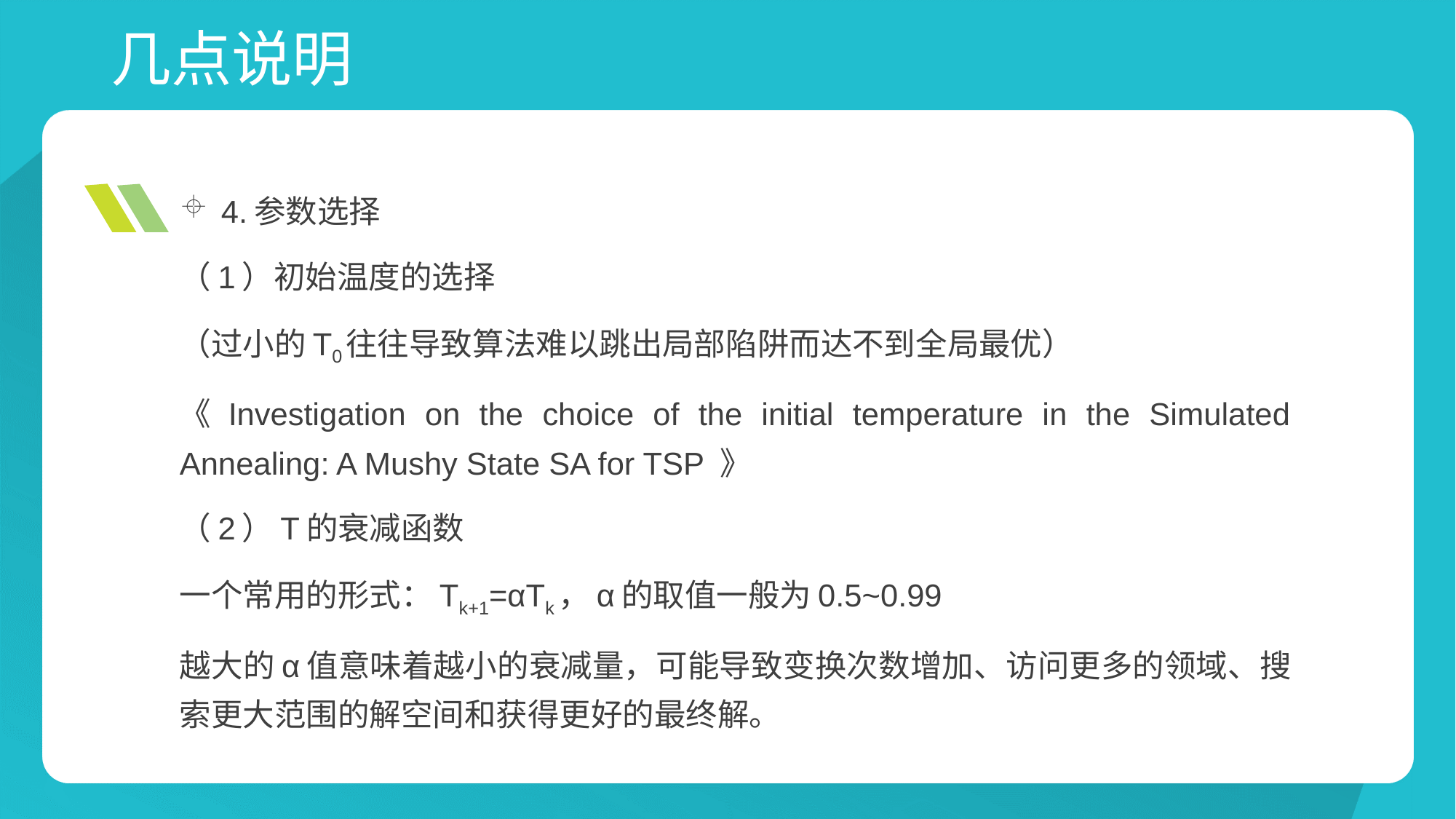

# 几点说明
4.参数选择
（1）初始温度的选择
（过小的T0往往导致算法难以跳出局部陷阱而达不到全局最优）
《Investigation on the choice of the initial temperature in the Simulated Annealing: A Mushy State SA for TSP 》
（2）T的衰减函数
一个常用的形式：Tk+1=αTk，α的取值一般为0.5~0.99
越大的α值意味着越小的衰减量，可能导致变换次数增加、访问更多的领域、搜索更大范围的解空间和获得更好的最终解。